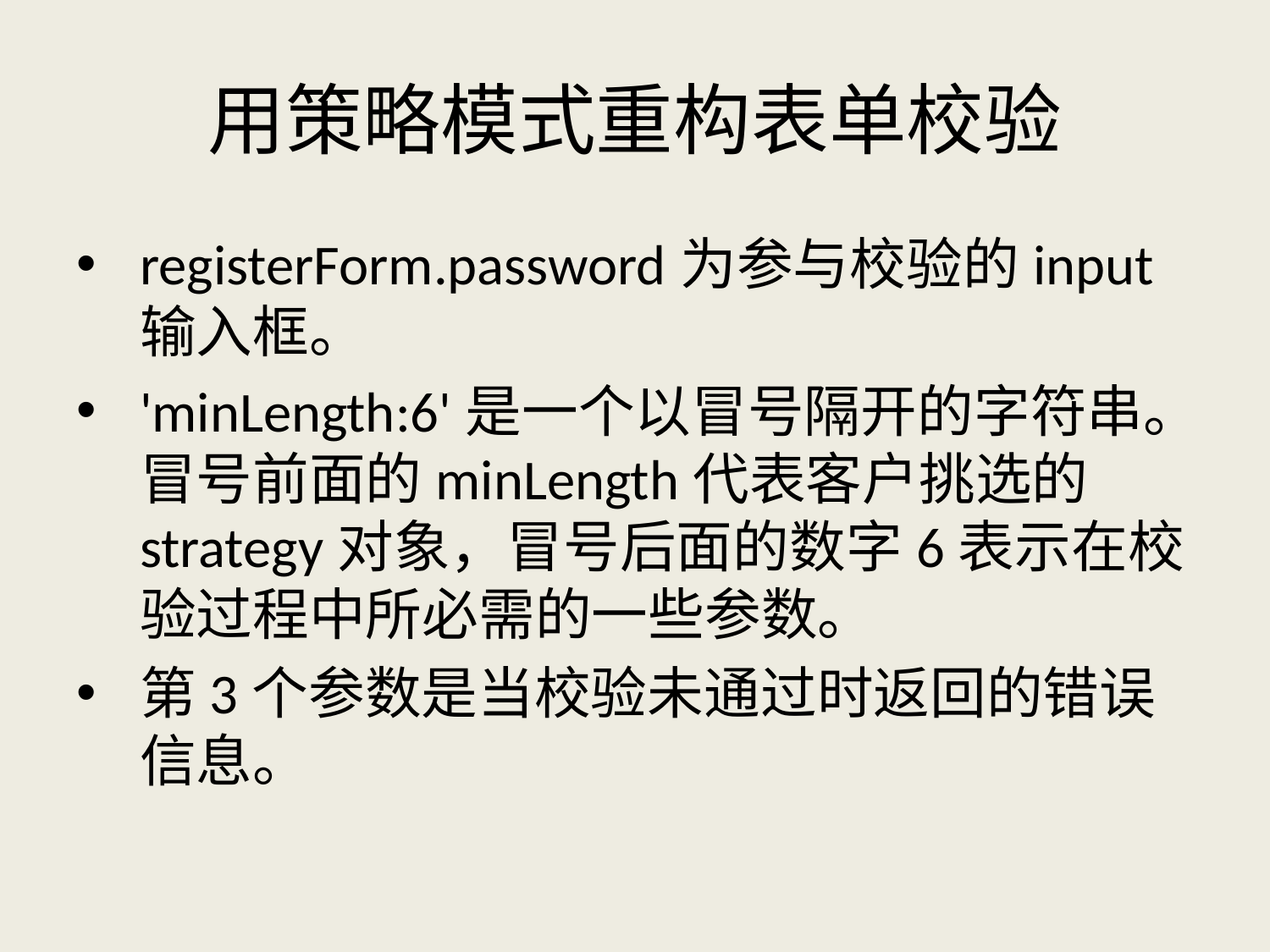

# 用策略模式重构表单校验
registerForm.password为参与校验的input输入框。
'minLength:6'是一个以冒号隔开的字符串。冒号前面的minLength代表客户挑选的strategy对象，冒号后面的数字6表示在校验过程中所必需的一些参数。
第3个参数是当校验未通过时返回的错误信息。